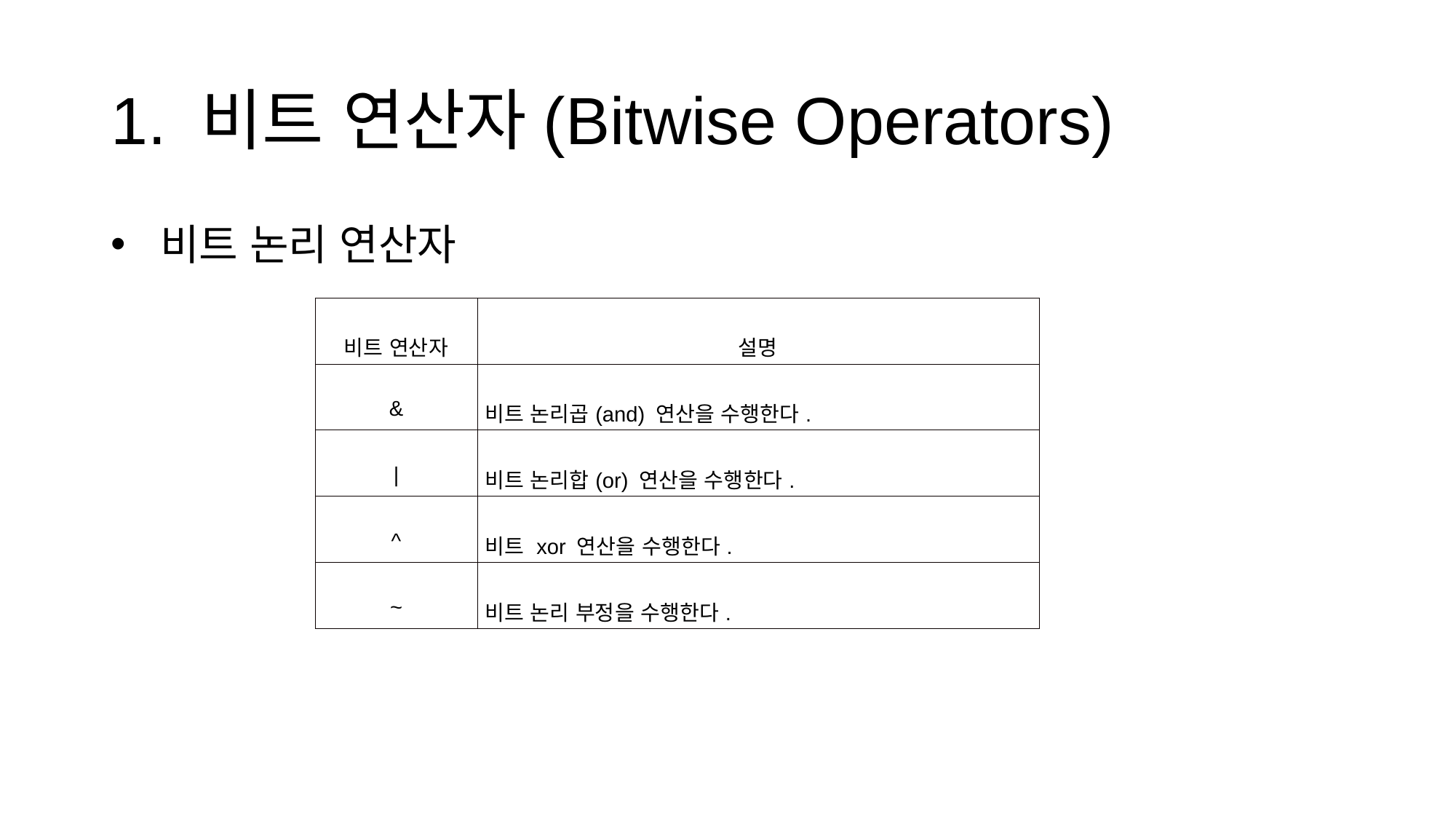

# 1. 비트 연산자(Bitwise Operators)
 비트 논리 연산자

| 비트 연산자 | 설명 |
| --- | --- |
| & | 비트 논리곱(and) 연산을 수행한다. |
| | | 비트 논리합(or) 연산을 수행한다. |
| ^ | 비트 xor 연산을 수행한다. |
| ~ | 비트 논리 부정을 수행한다. |